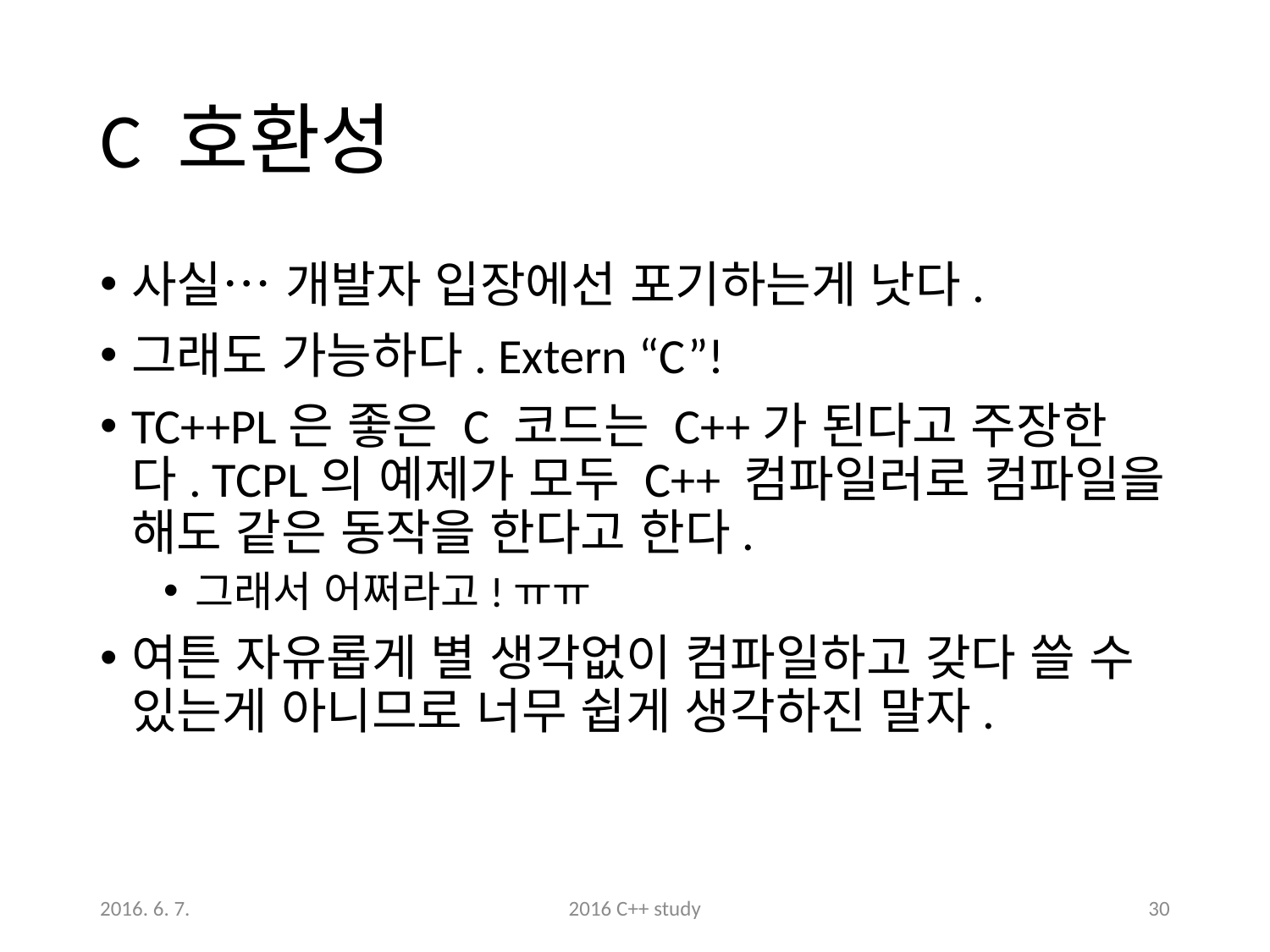

# C 호환성
사실… 개발자 입장에선 포기하는게 낫다.
그래도 가능하다. Extern “C”!
TC++PL은 좋은 C 코드는 C++가 된다고 주장한다. TCPL의 예제가 모두 C++ 컴파일러로 컴파일을 해도 같은 동작을 한다고 한다.
그래서 어쩌라고!ㅠㅠ
여튼 자유롭게 별 생각없이 컴파일하고 갖다 쓸 수 있는게 아니므로 너무 쉽게 생각하진 말자.
2016. 6. 7.
2016 C++ study
30